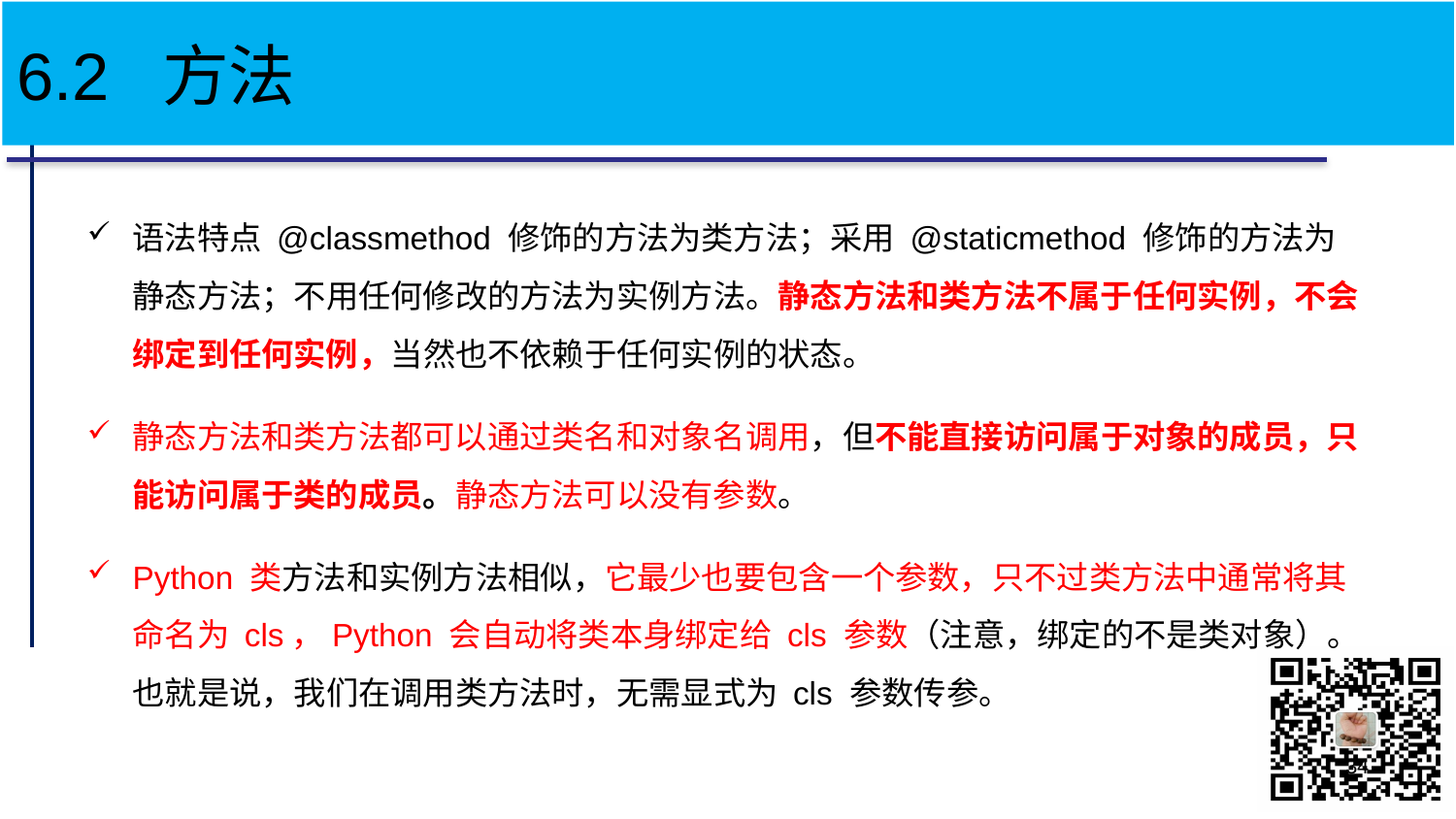

# 6.2  方法
语法特点 @classmethod 修饰的方法为类方法；采用 @staticmethod 修饰的方法为静态方法；不用任何修改的方法为实例方法。静态方法和类方法不属于任何实例，不会绑定到任何实例，当然也不依赖于任何实例的状态。
静态方法和类方法都可以通过类名和对象名调用，但不能直接访问属于对象的成员，只能访问属于类的成员。静态方法可以没有参数。
Python 类方法和实例方法相似，它最少也要包含一个参数，只不过类方法中通常将其命名为 cls，Python 会自动将类本身绑定给 cls 参数（注意，绑定的不是类对象）。也就是说，我们在调用类方法时，无需显式为 cls 参数传参。
34